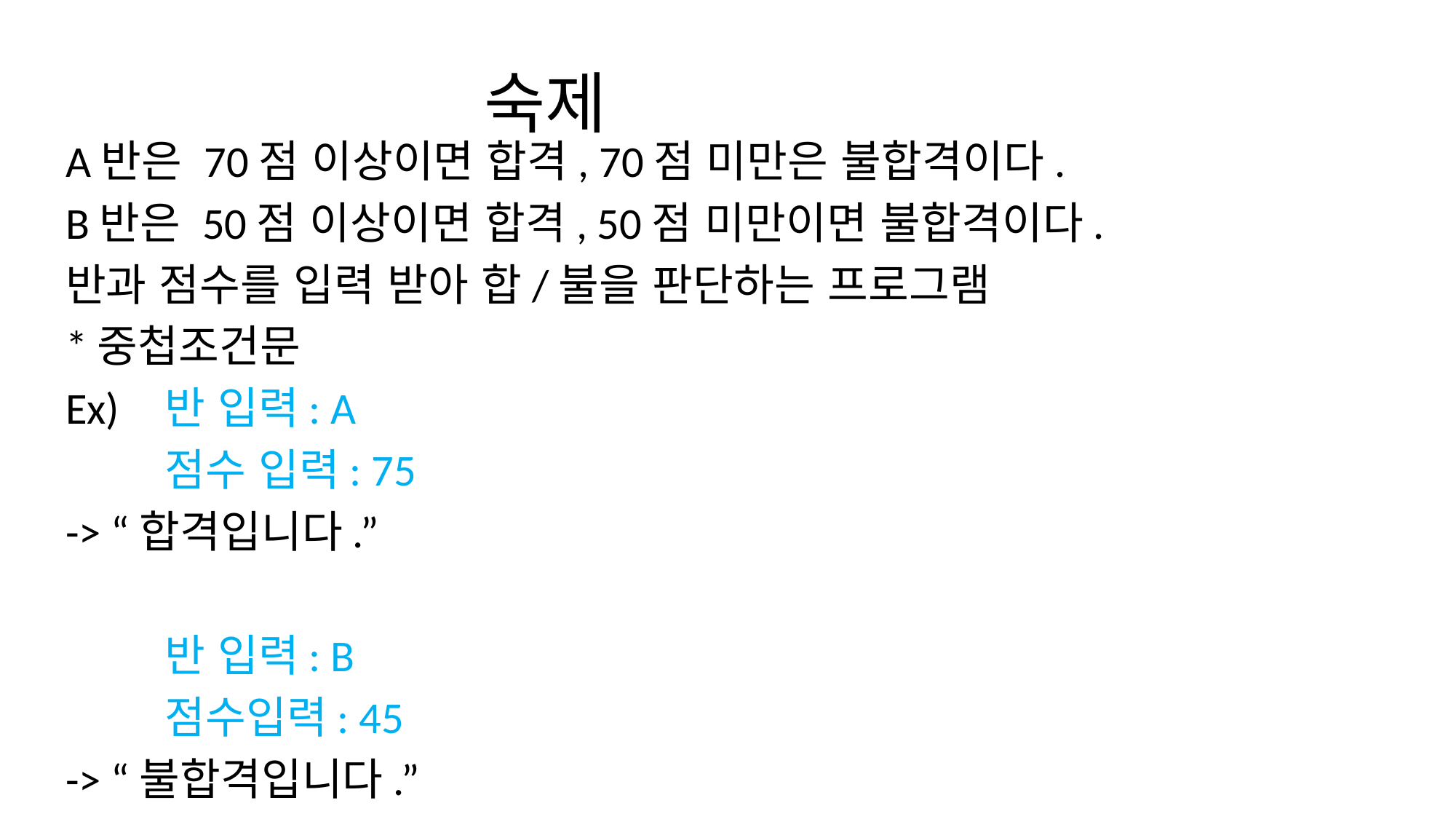

# 숙제
A반은 70점 이상이면 합격, 70점 미만은 불합격이다.
B반은 50점 이상이면 합격, 50점 미만이면 불합격이다.
반과 점수를 입력 받아 합/불을 판단하는 프로그램
*중첩조건문
Ex) 	반 입력: A
	점수 입력: 75
-> “합격입니다.”

	반 입력: B
	점수입력: 45
-> “불합격입니다.”